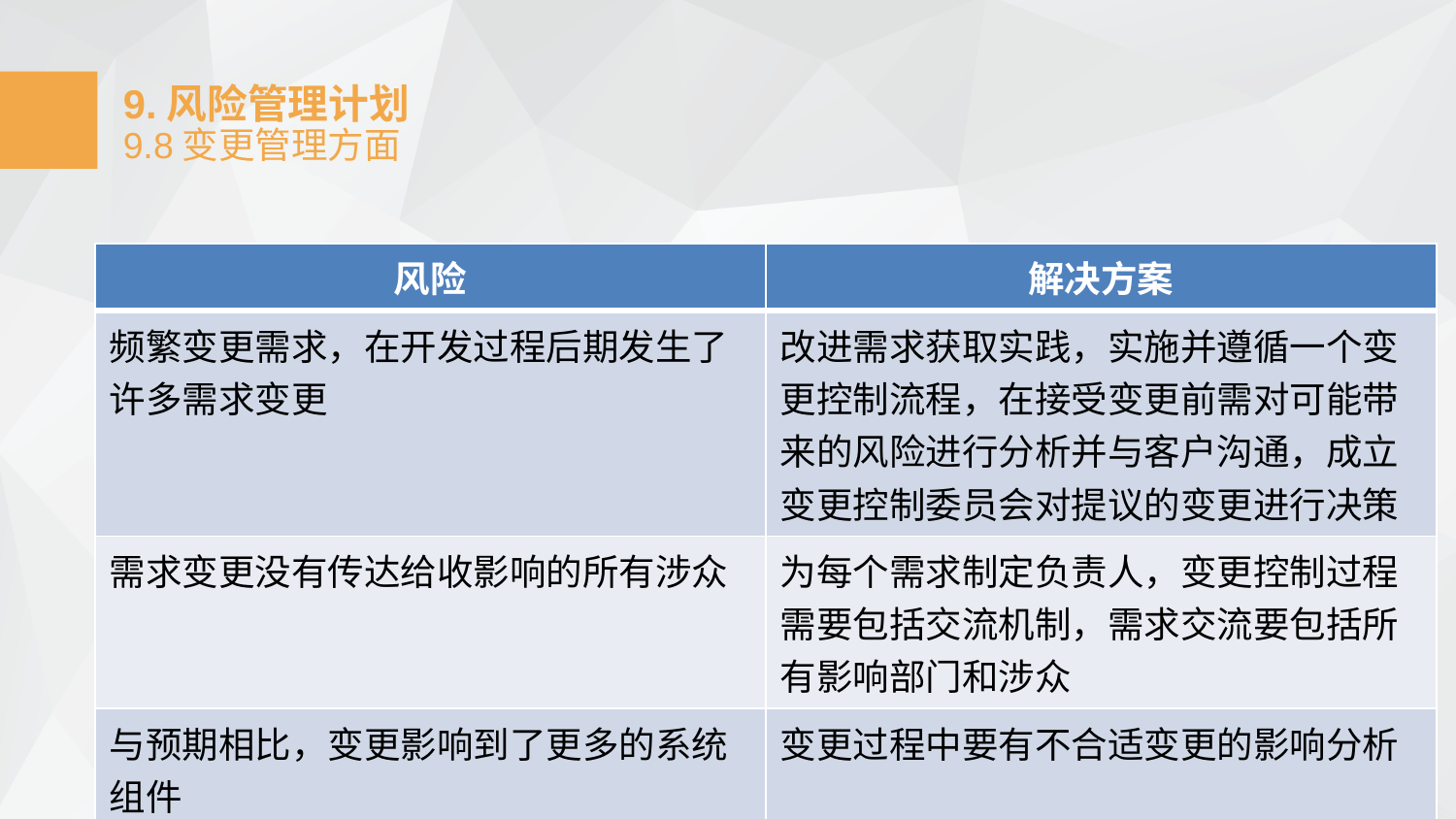

9.风险管理计划
9.8变更管理方面
| 风险 | 解决方案 |
| --- | --- |
| 频繁变更需求，在开发过程后期发生了许多需求变更 | 改进需求获取实践，实施并遵循一个变更控制流程，在接受变更前需对可能带来的风险进行分析并与客户沟通，成立变更控制委员会对提议的变更进行决策 |
| 需求变更没有传达给收影响的所有涉众 | 为每个需求制定负责人，变更控制过程需要包括交流机制，需求交流要包括所有影响部门和涉众 |
| 与预期相比，变更影响到了更多的系统组件 | 变更过程中要有不合适变更的影响分析 |